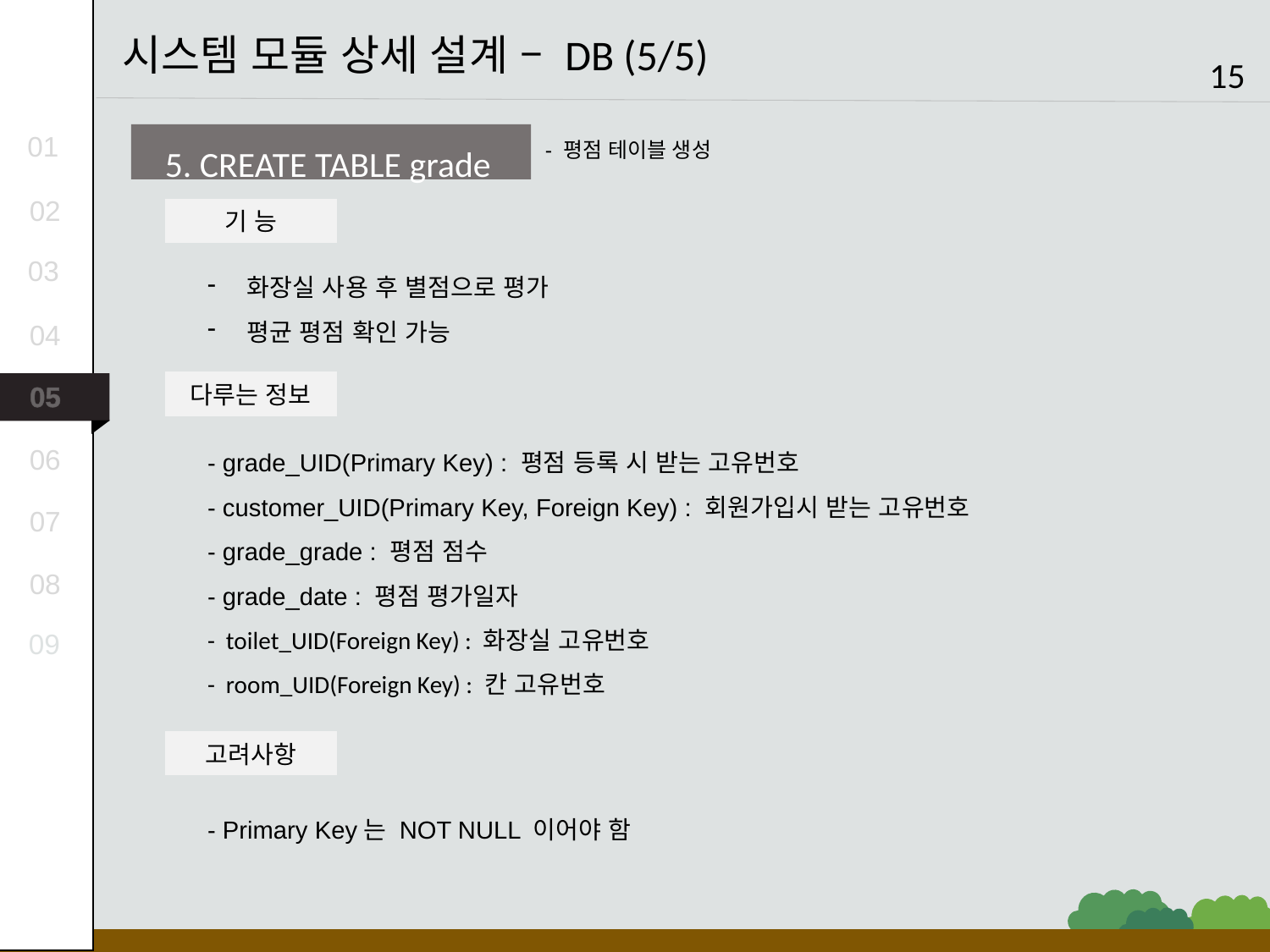

시스템 모듈 상세 설계 – DB (5/5)
15
5. CREATE TABLE grade

- 평점 테이블 생성
기 능
화장실 사용 후 별점으로 평가
평균 평점 확인 가능
다루는 정보
- grade_UID(Primary Key) : 평점 등록 시 받는 고유번호
- customer_UID(Primary Key, Foreign Key) : 회원가입시 받는 고유번호
- grade_grade : 평점 점수
- grade_date : 평점 평가일자
-  toilet_UID(Foreign Key) : 화장실 고유번호
-  room_UID(Foreign Key) : 칸 고유번호

01
02
03

04
05

06
07
08
09
고려사항
- Primary Key는 NOT NULL 이어야 함